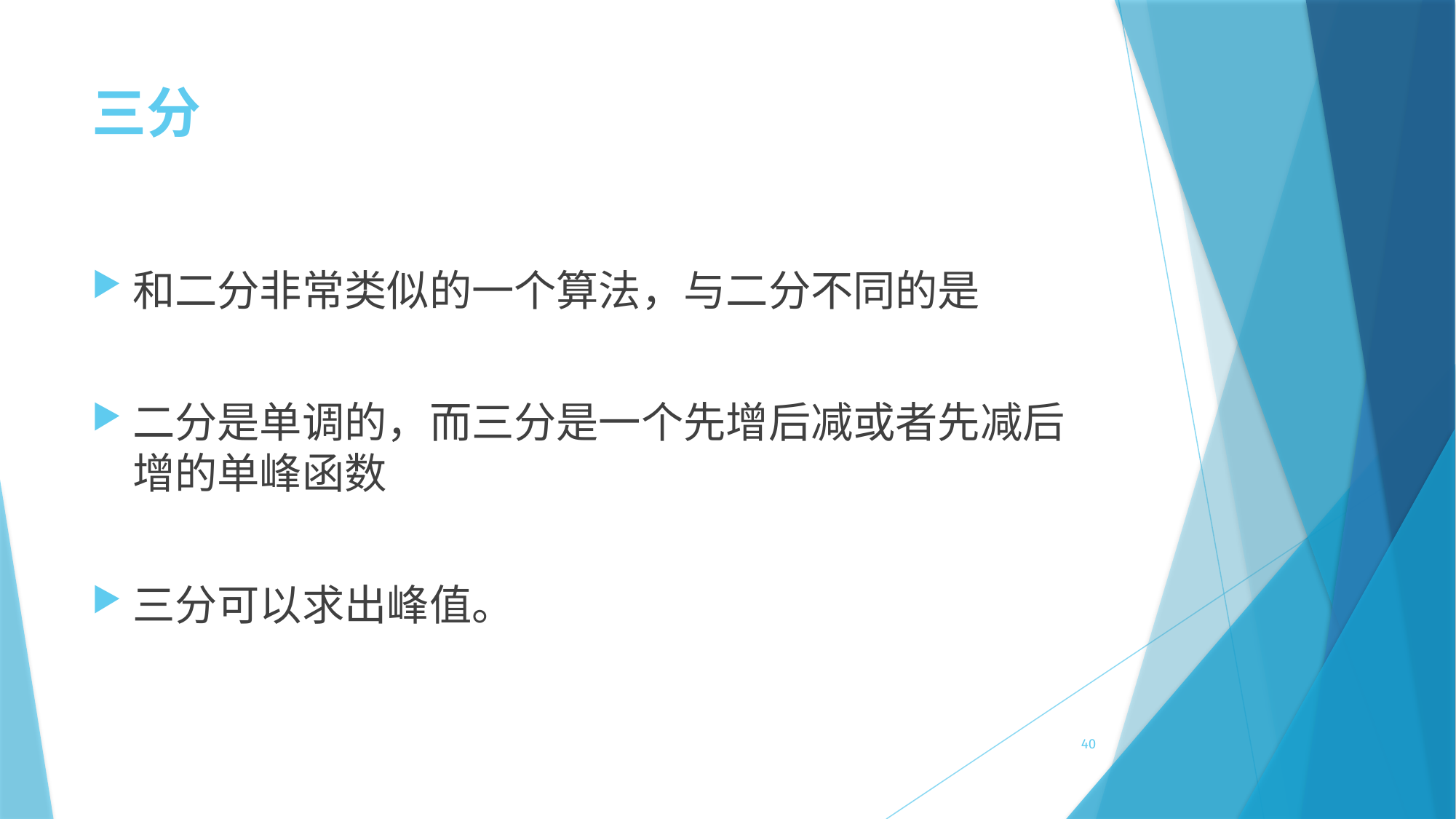

# 三分
和二分非常类似的一个算法，与二分不同的是

二分是单调的，而三分是一个先增后减或者先减后增的单峰函数

三分可以求出峰值。
40